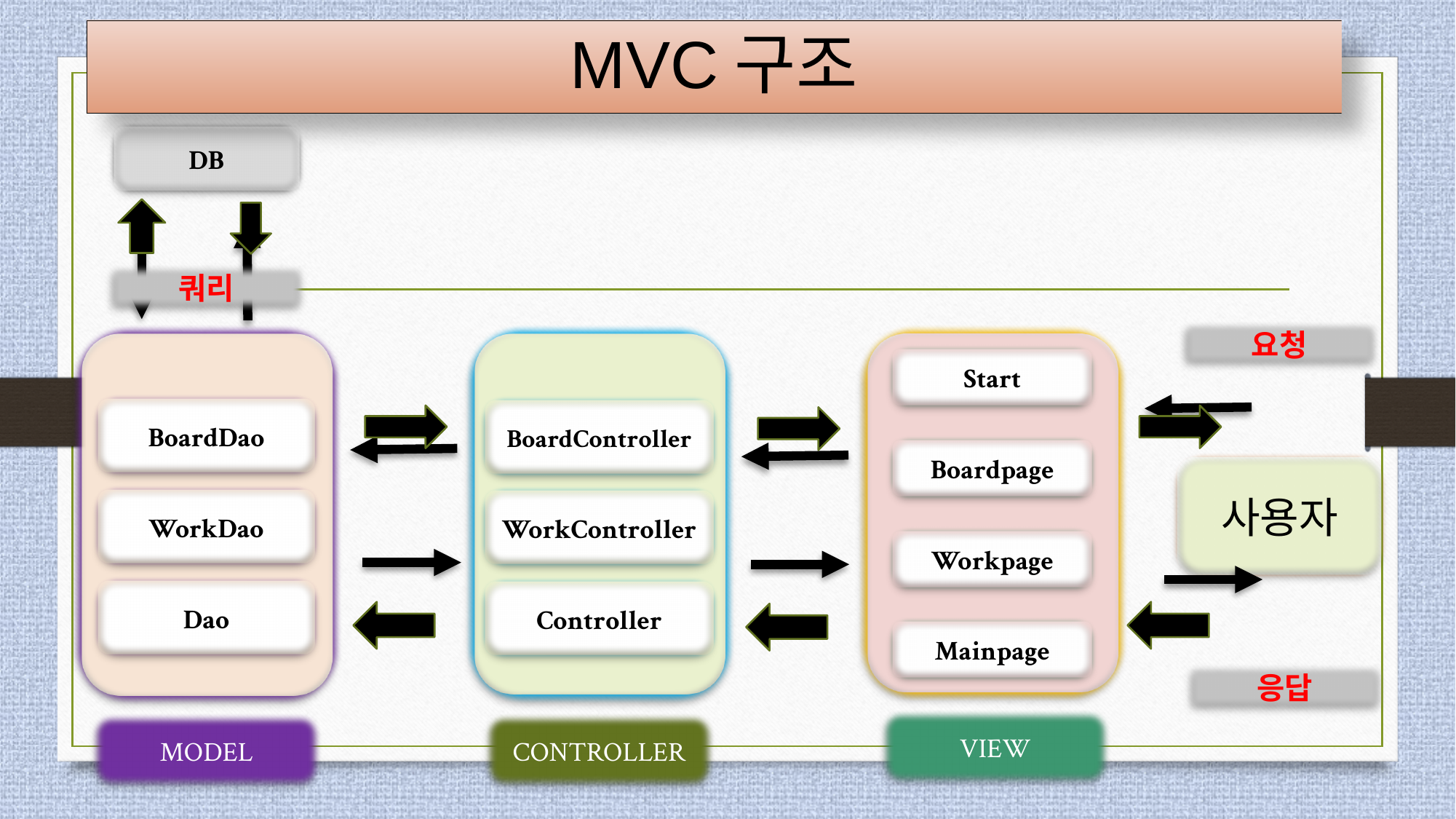

MVC구조
DB

쿼리
요청

Start

BoardDao
BoardController
Boardpage
사용자
WorkDao
WorkController
Workpage
Dao
Controller

Mainpage
응답
VIEW
MODEL
CONTROLLER